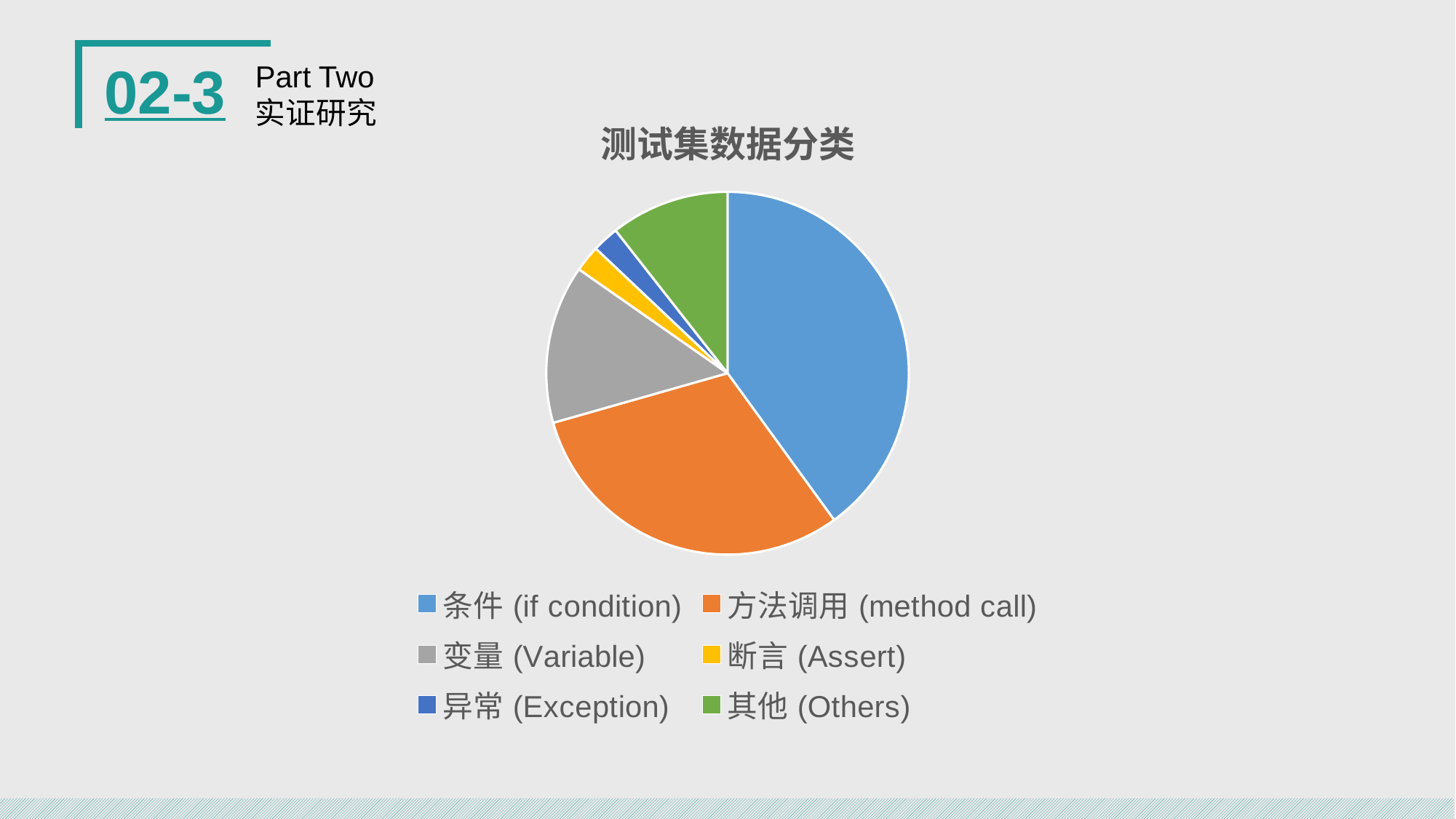

02-3
Part Two
实证研究

### Chart: 测试集数据分类

| Category | 销售额 |
|---|---|
| 条件(if condition) | 34.0 |
| 方法调用(method call) | 26.0 |
| 变量(Variable) | 12.0 |
| 断言(Assert) | 2.0 |
| 异常(Exception) | 2.0 |
| 其他(Others) | 9.0 |